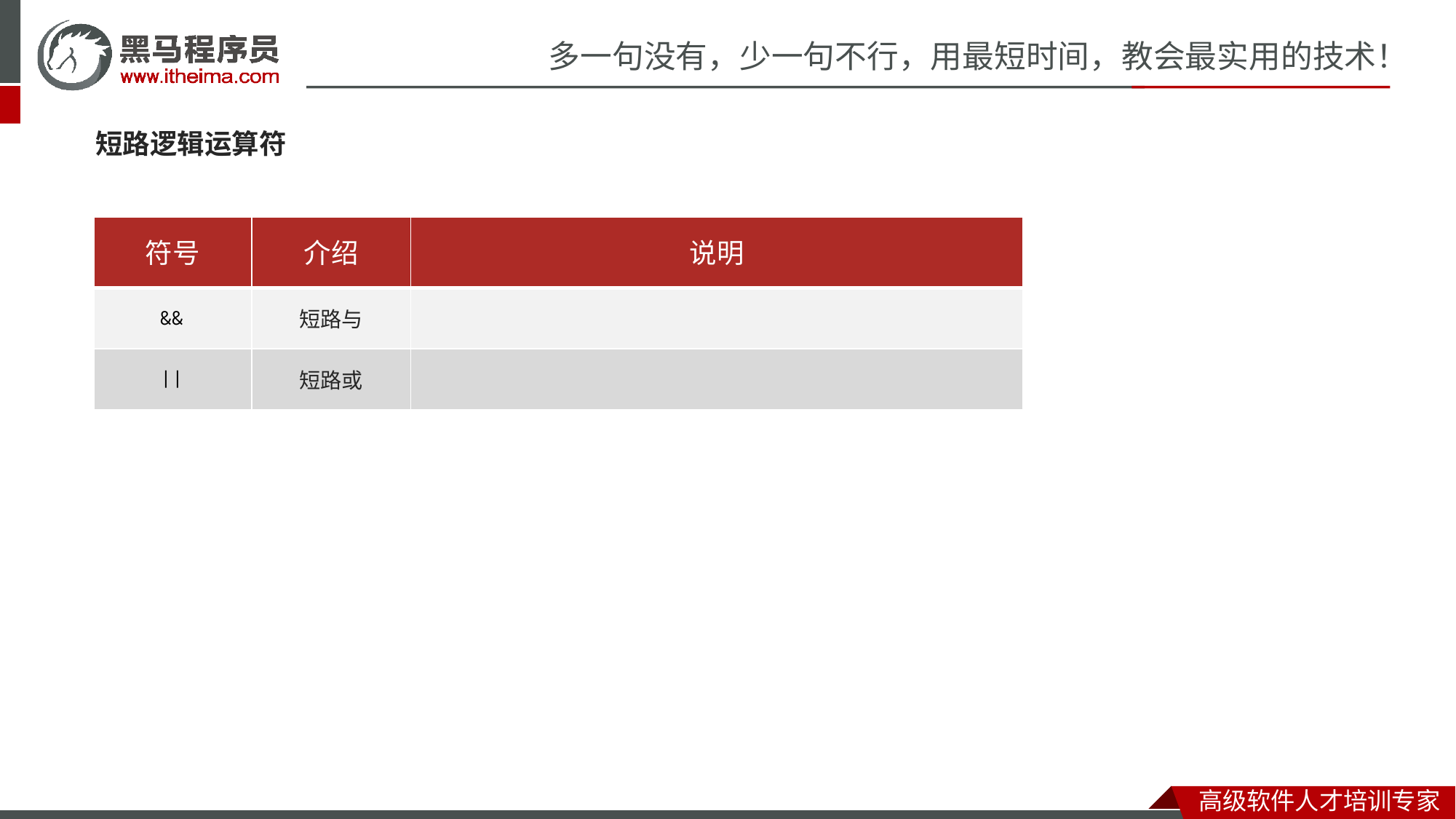

#
短路逻辑运算符
| 符号 | 介绍 | 说明 |
| --- | --- | --- |
| && | 短路与 |  |
| || | 短路或 |  |